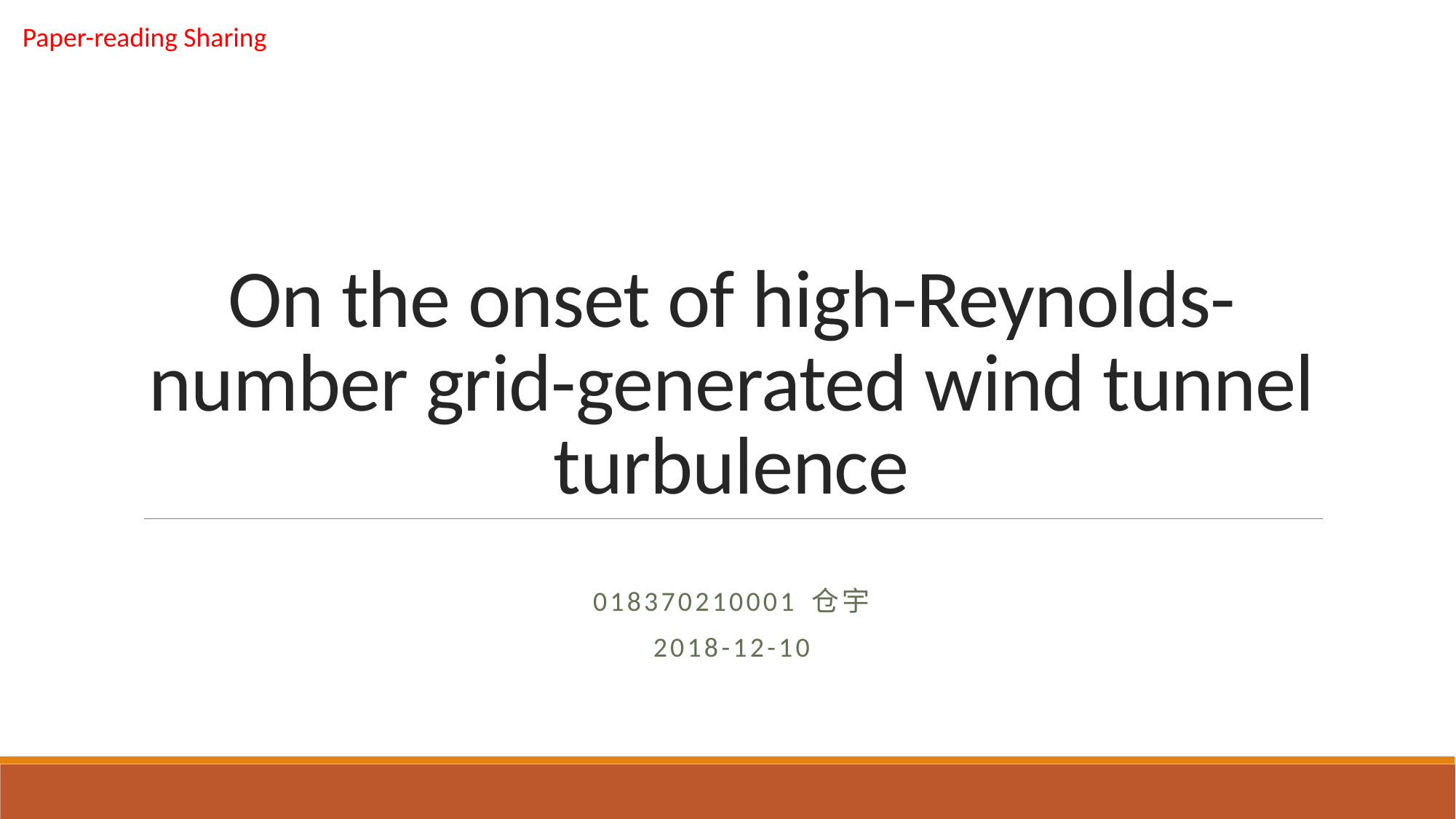

Paper-reading Sharing
# On the onset of high-Reynolds-number grid-generated wind tunnel turbulence

018370210001 仓宇
2018-12-10